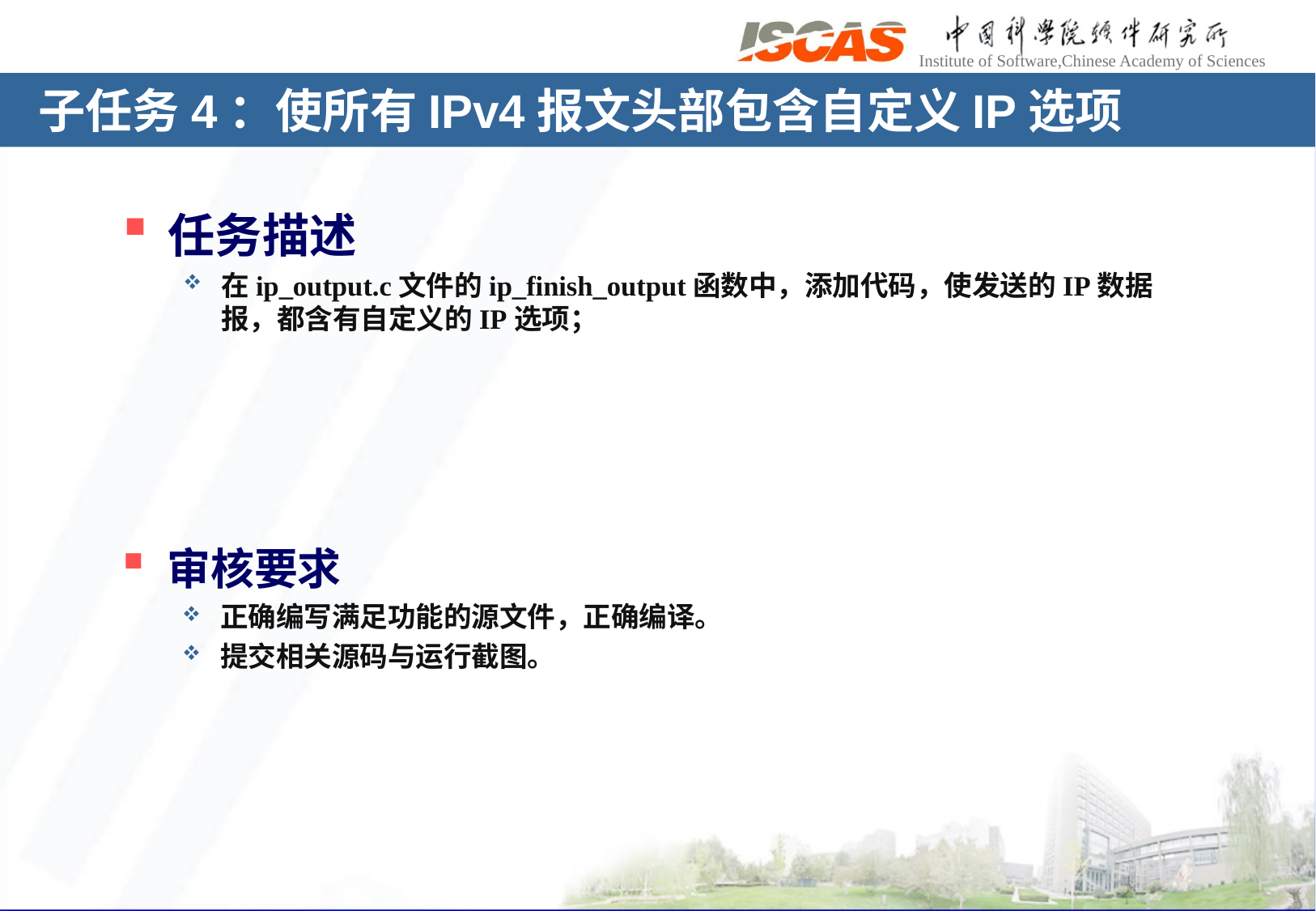

# 子任务4：使所有IPv4报文头部包含自定义IP选项
任务描述
在ip_output.c文件的ip_finish_output函数中，添加代码，使发送的IP数据报，都含有自定义的IP选项；
审核要求
正确编写满足功能的源文件，正确编译。
提交相关源码与运行截图。